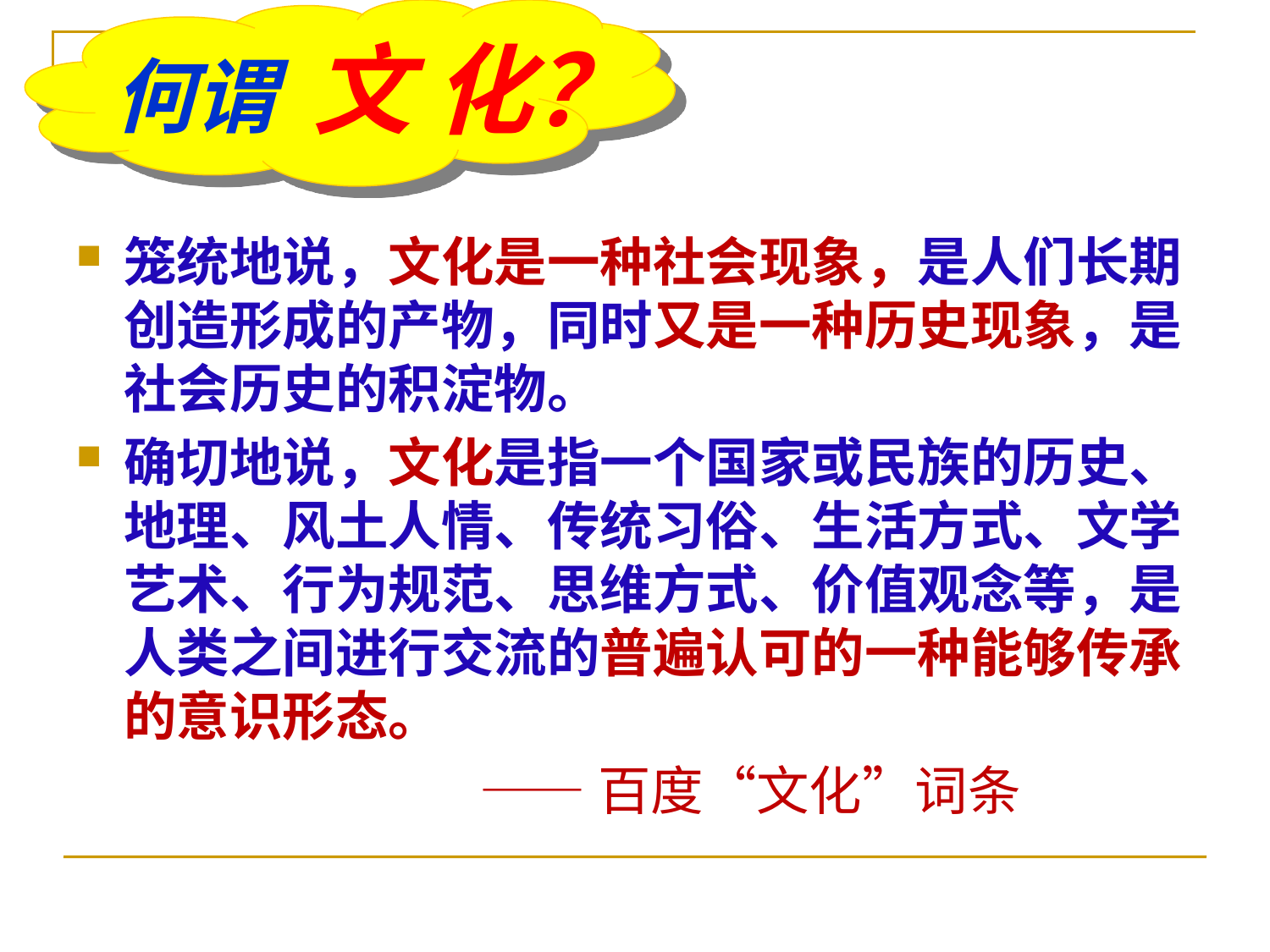

何谓  文 化？
#
笼统地说，文化是一种社会现象，是人们长期创造形成的产物，同时又是一种历史现象，是社会历史的积淀物。
确切地说，文化是指一个国家或民族的历史、地理、风土人情、传统习俗、生活方式、文学艺术、行为规范、思维方式、价值观念等，是人类之间进行交流的普遍认可的一种能够传承的意识形态。
                                  ——百度“文化”词条

14